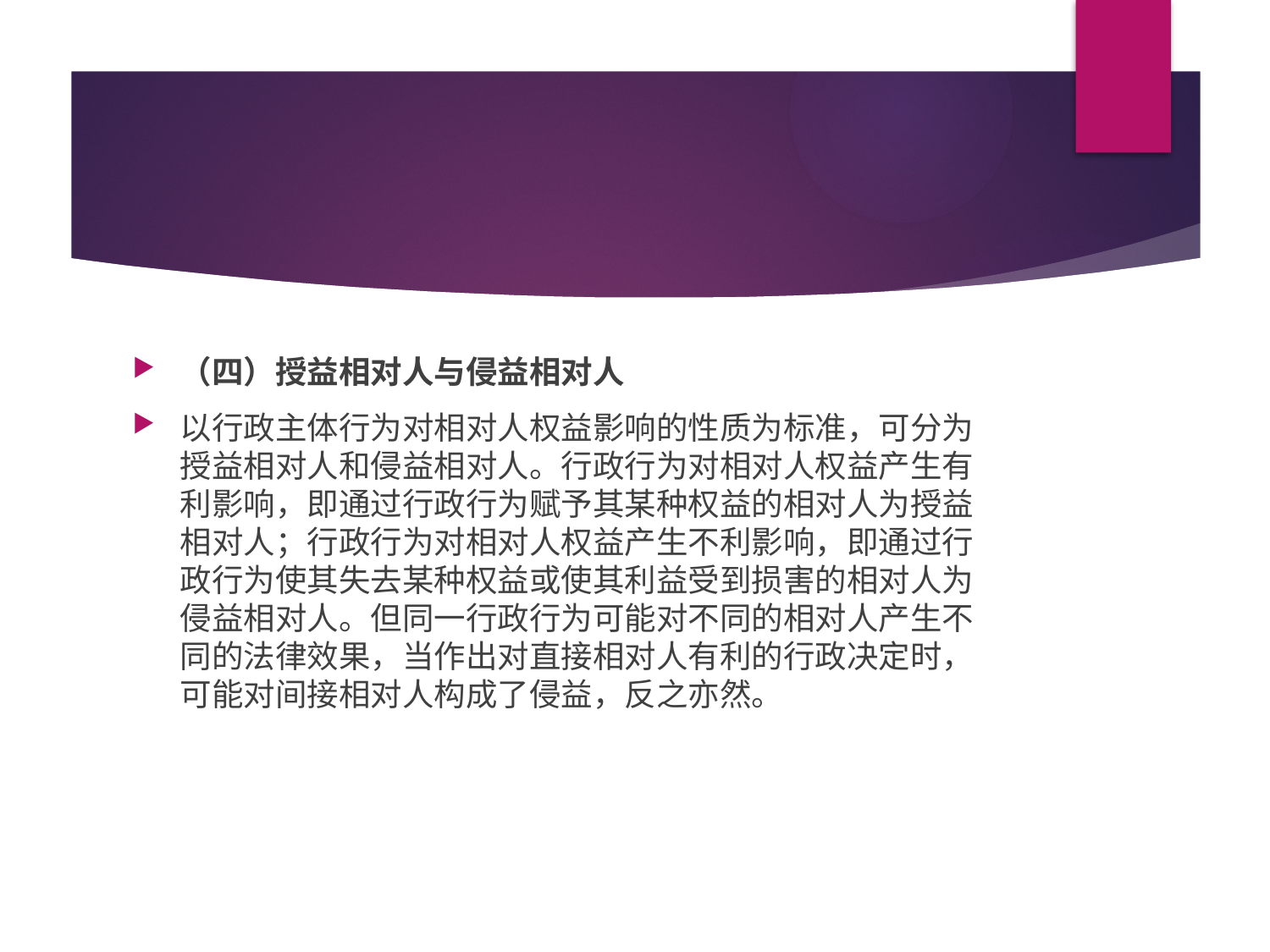

#
（四）授益相对人与侵益相对人
以行政主体行为对相对人权益影响的性质为标准，可分为授益相对人和侵益相对人。行政行为对相对人权益产生有利影响，即通过行政行为赋予其某种权益的相对人为授益相对人；行政行为对相对人权益产生不利影响，即通过行政行为使其失去某种权益或使其利益受到损害的相对人为侵益相对人。但同一行政行为可能对不同的相对人产生不同的法律效果，当作出对直接相对人有利的行政决定时，可能对间接相对人构成了侵益，反之亦然。